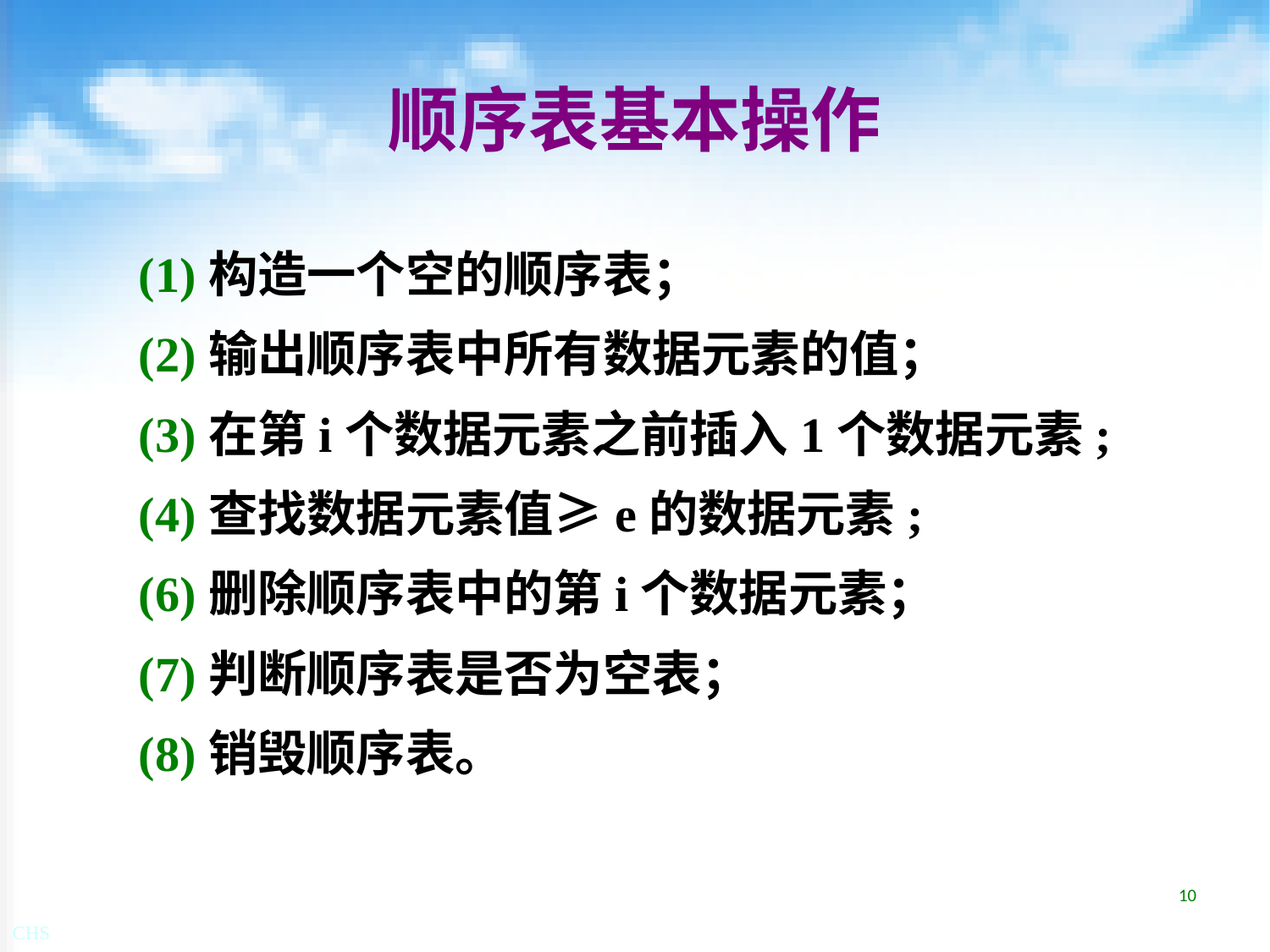

# 顺序表基本操作
(1)构造一个空的顺序表；
(2)输出顺序表中所有数据元素的值；
(3)在第i个数据元素之前插入1个数据元素;
(4)查找数据元素值≥e的数据元素;
(6)删除顺序表中的第i个数据元素；
(7)判断顺序表是否为空表；
(8)销毁顺序表。
10